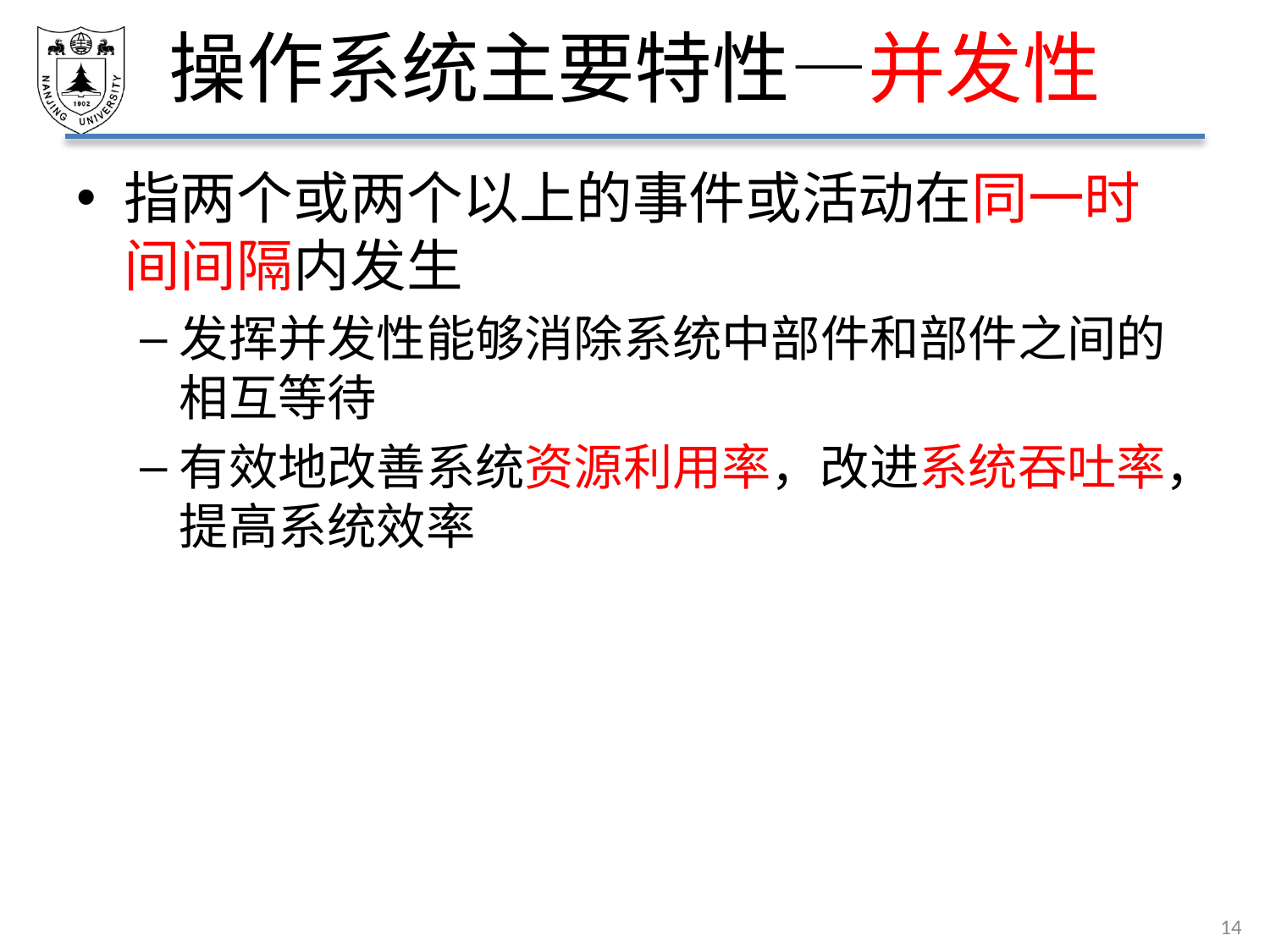

# 操作系统主要特性—并发性
指两个或两个以上的事件或活动在同一时间间隔内发生
发挥并发性能够消除系统中部件和部件之间的相互等待
有效地改善系统资源利用率，改进系统吞吐率，提高系统效率

14